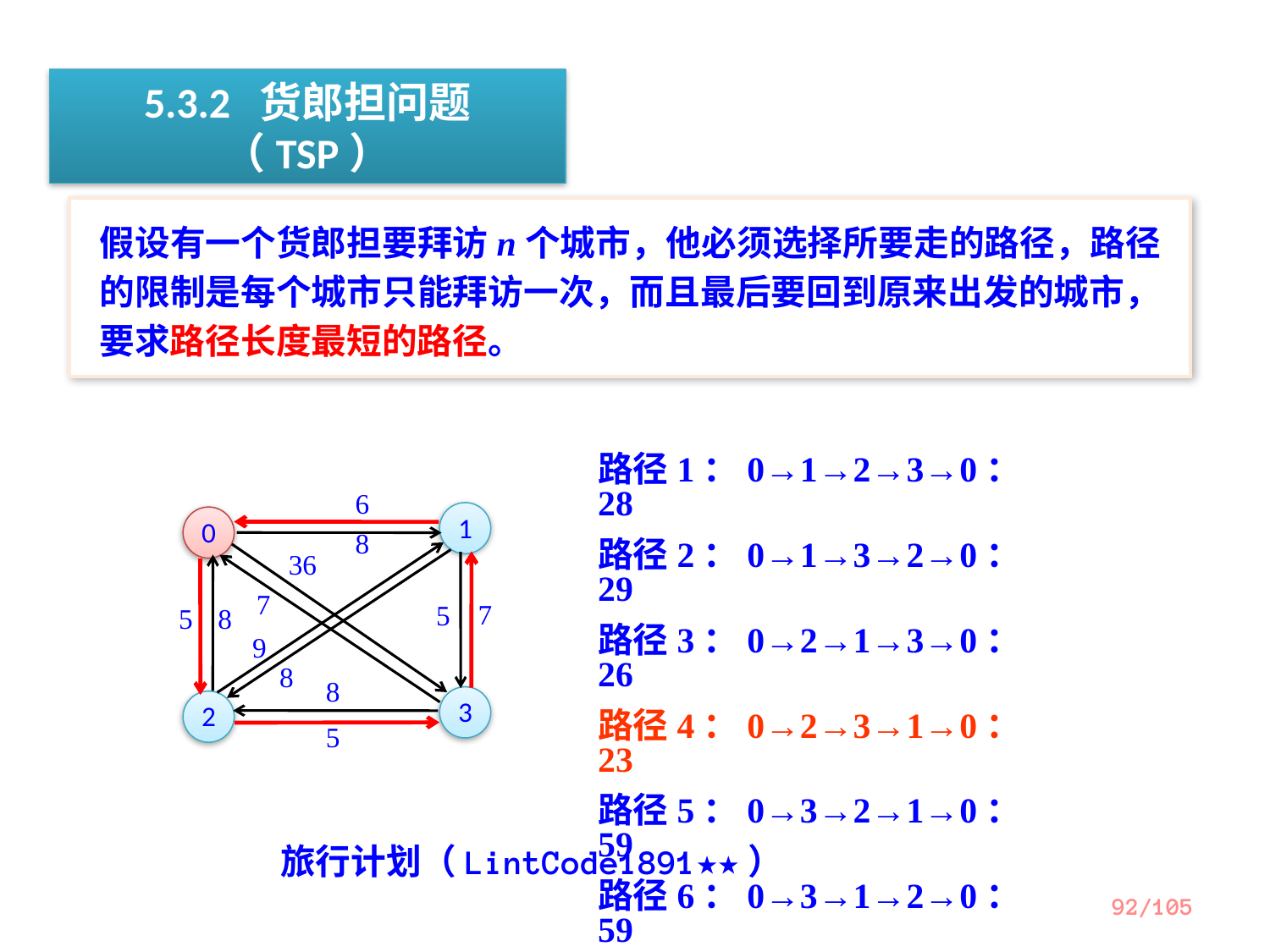

5.3.2  货郎担问题（TSP）
假设有一个货郎担要拜访n个城市，他必须选择所要走的路径，路径的限制是每个城市只能拜访一次，而且最后要回到原来出发的城市，要求路径长度最短的路径。
路径1：0→1→2→3→0：28
路径2：0→1→3→2→0：29
路径3：0→2→1→3→0：26
路径4：0→2→3→1→0：23
路径5：0→3→2→1→0：59
路径6：0→3→1→2→0：59
6
1
0

8

36

7
7
5
8
5
9
8
8
3
2

5

旅行计划（LintCode1891★★）
92/105